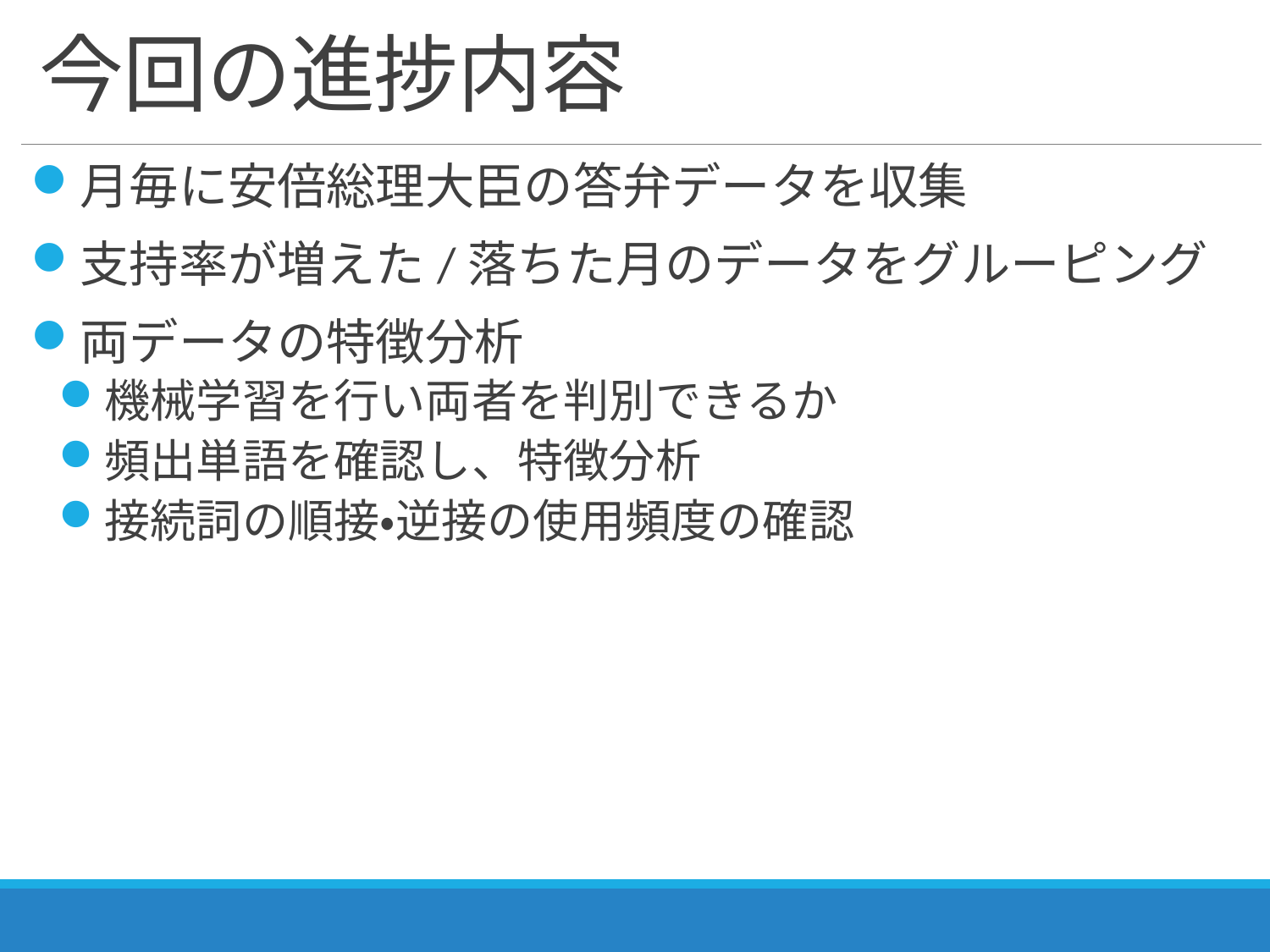

# 今回の進捗内容
月毎に安倍総理大臣の答弁データを収集
支持率が増えた/落ちた月のデータをグルーピング
両データの特徴分析
機械学習を行い両者を判別できるか
頻出単語を確認し、特徴分析
接続詞の順接・逆接の使用頻度の確認